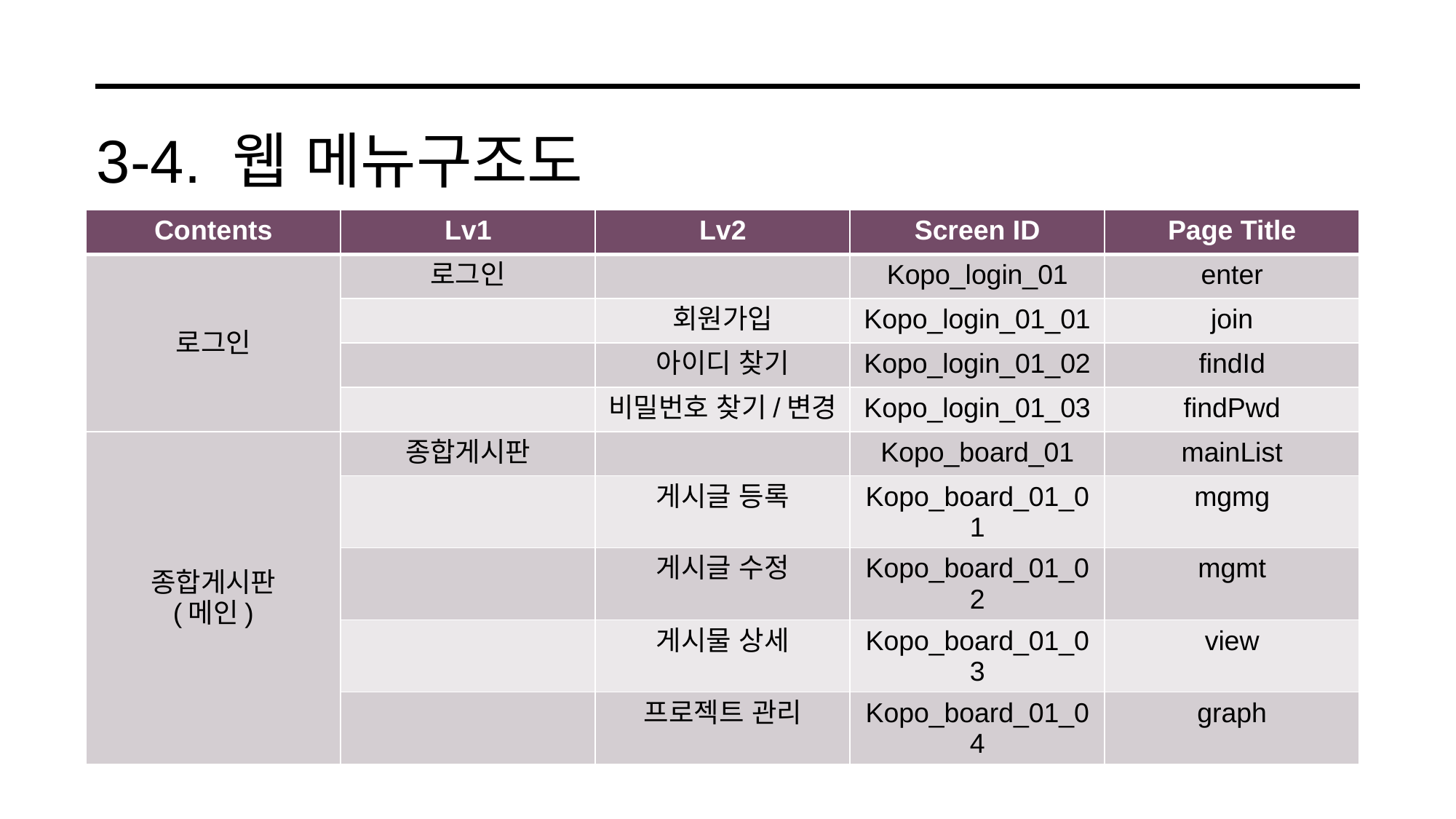

# 3-4. 웹 메뉴구조도
| Contents | Lv1 | Lv2 | Screen ID | Page Title |
| --- | --- | --- | --- | --- |
| 로그인 | 로그인 |  | Kopo\_login\_01 | enter |
|  |  | 회원가입 | Kopo\_login\_01\_01 | join |
|  |  | 아이디 찾기 | Kopo\_login\_01\_02 | findId |
|  |  | 비밀번호 찾기/변경 | Kopo\_login\_01\_03 | findPwd |
| 종합게시판 (메인) | 종합게시판 |  | Kopo\_board\_01 | mainList |
|  |  | 게시글 등록 | Kopo\_board\_01\_01 | mgmg |
|  |  | 게시글 수정 | Kopo\_board\_01\_02 | mgmt |
|  |  | 게시물 상세 | Kopo\_board\_01\_03 | view |
|  |  | 프로젝트 관리 | Kopo\_board\_01\_04 | graph |